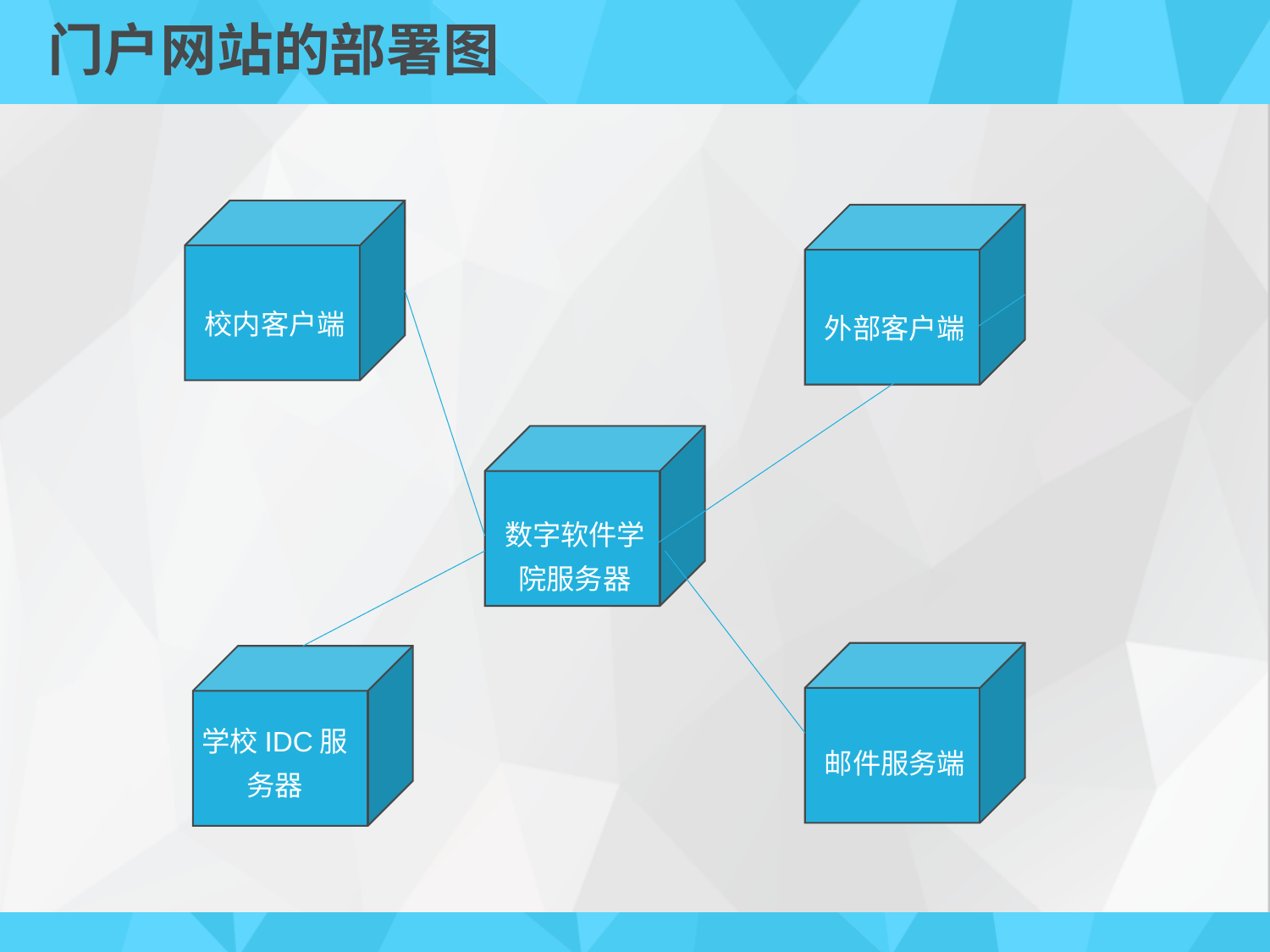

# 门户网站的部署图

校内客户端

外部客户端

数字软件学院服务器

邮件服务端

学校IDC服务器